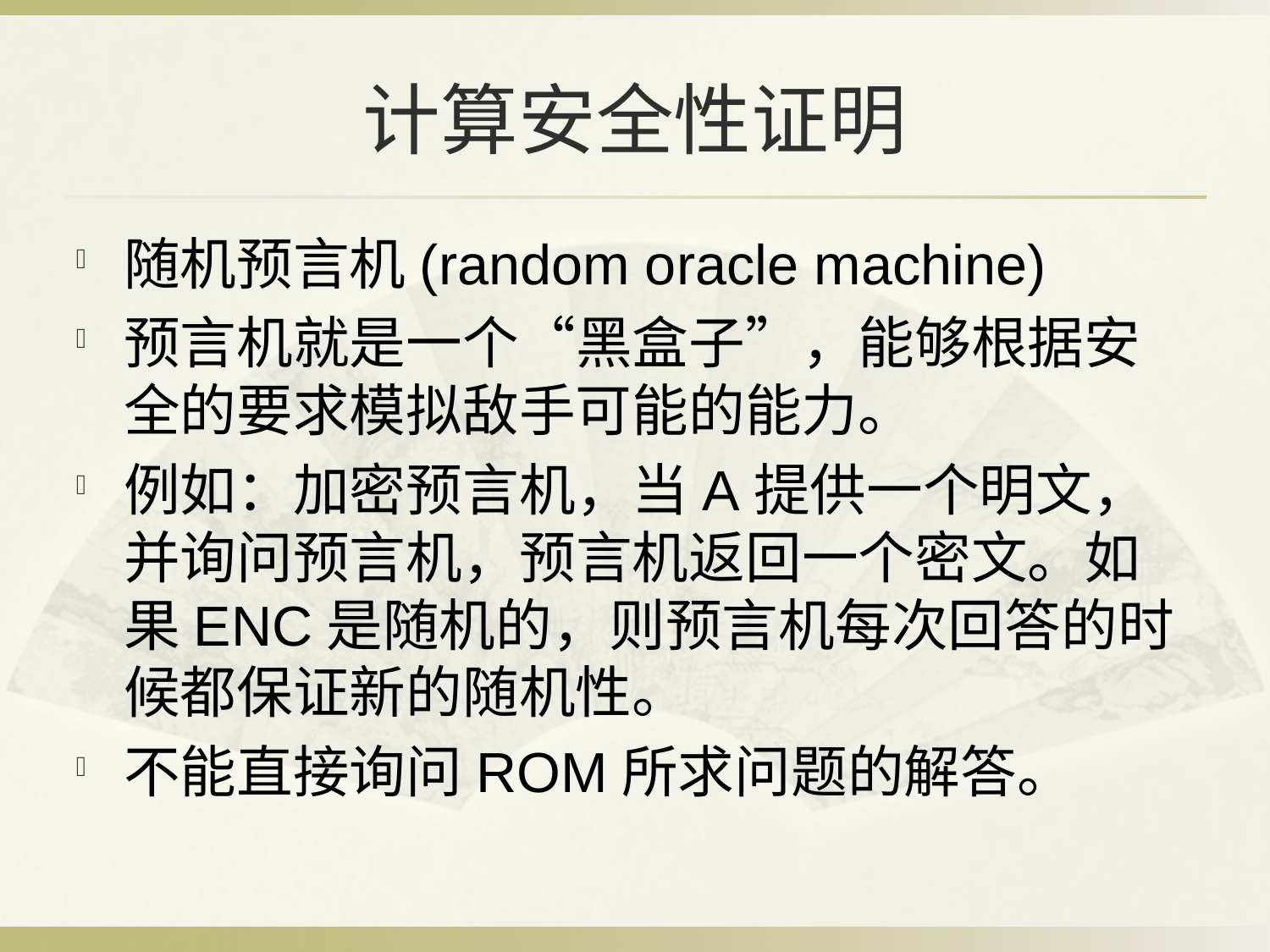

# 计算安全性证明
随机预言机(random oracle machine)
预言机就是一个“黑盒子”，能够根据安全的要求模拟敌手可能的能力。
例如：加密预言机，当A提供一个明文，并询问预言机，预言机返回一个密文。如果ENC是随机的，则预言机每次回答的时候都保证新的随机性。
不能直接询问ROM所求问题的解答。